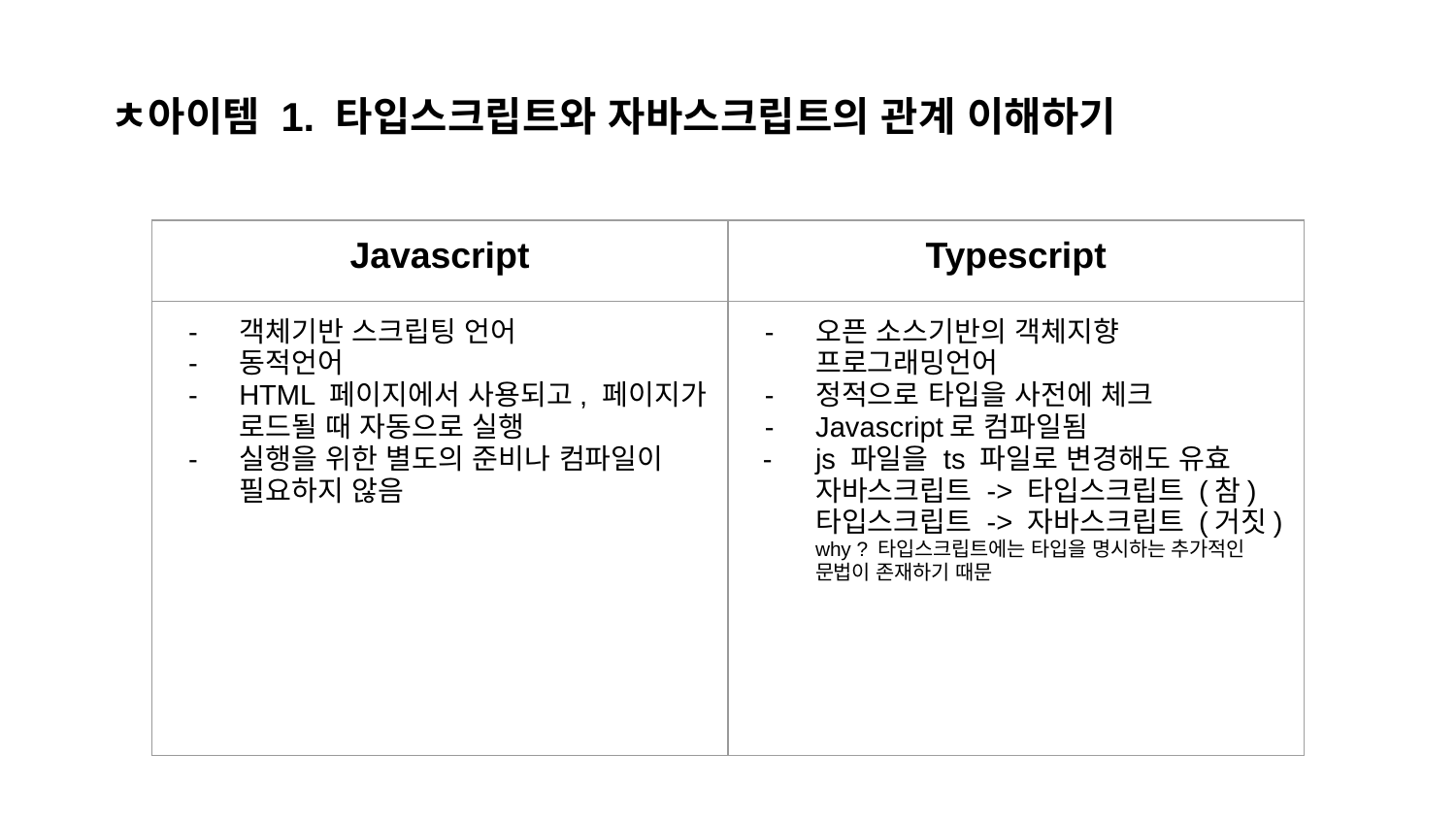

ㅊ아이템 1. 타입스크립트와 자바스크립트의 관계 이해하기
| Javascript | Typescript |
| --- | --- |
| 객체기반 스크립팅 언어 동적언어 HTML 페이지에서 사용되고, 페이지가 로드될 때 자동으로 실행 실행을 위한 별도의 준비나 컴파일이 필요하지 않음 | 오픈 소스기반의 객체지향 프로그래밍언어 정적으로 타입을 사전에 체크 Javascript로 컴파일됨 js 파일을 ts 파일로 변경해도 유효 자바스크립트 -> 타입스크립트 (참) 타입스크립트 -> 자바스크립트 (거짓) why ? 타입스크립트에는 타입을 명시하는 추가적인 문법이 존재하기 때문 |